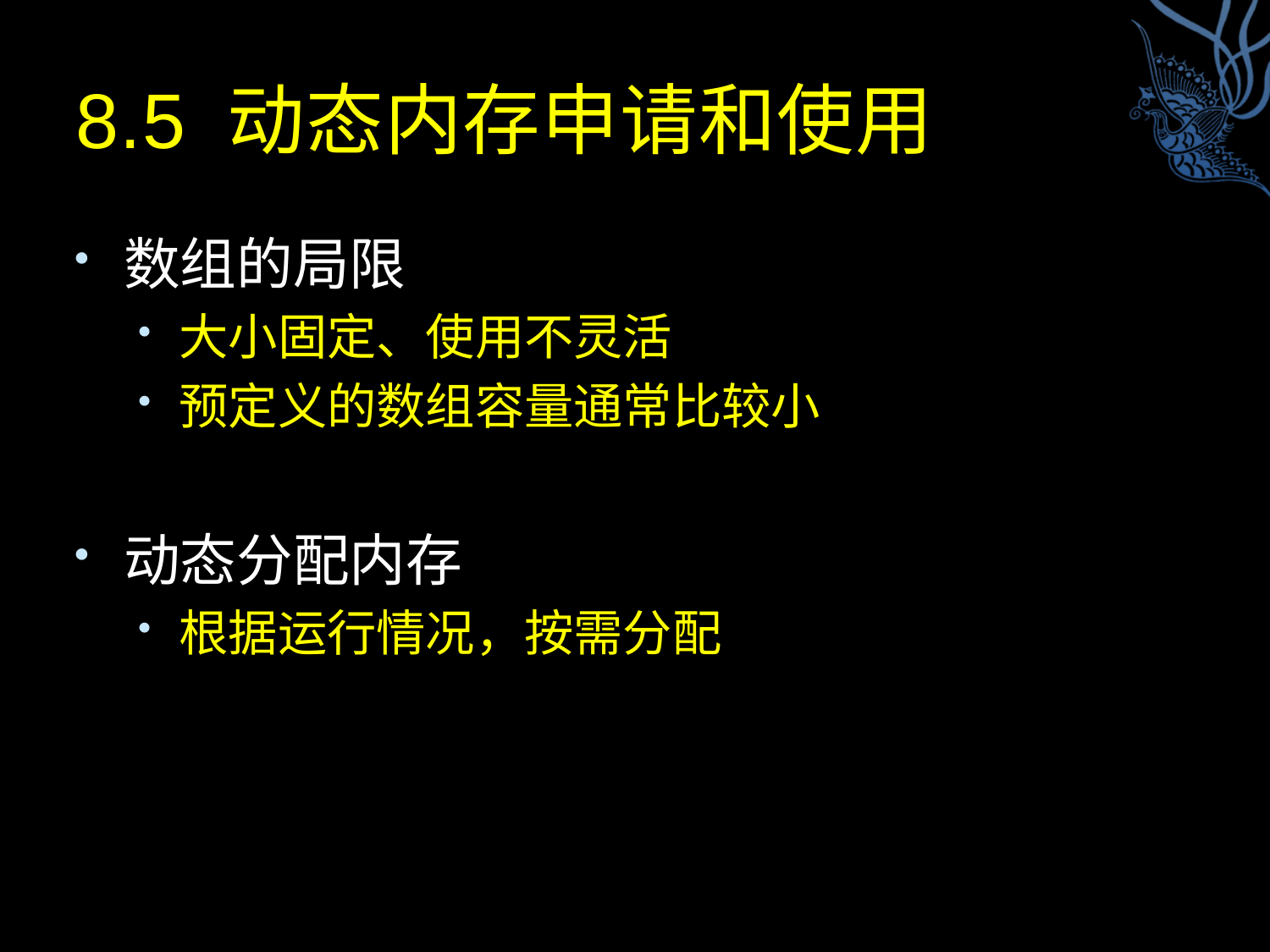

# 8.5 动态内存申请和使用
数组的局限
大小固定、使用不灵活
预定义的数组容量通常比较小

动态分配内存
根据运行情况，按需分配